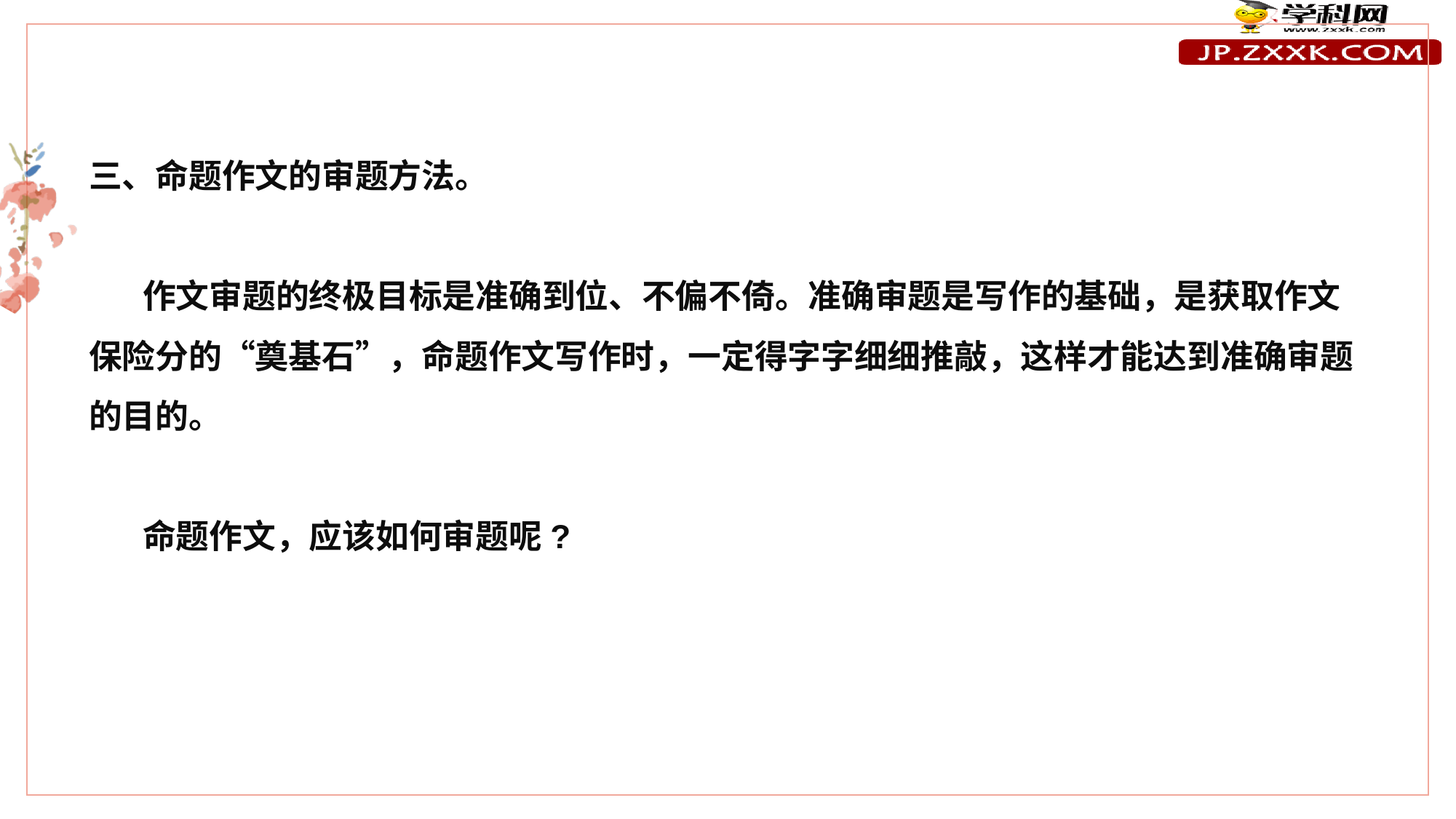

三、命题作文的审题方法。

      作文审题的终极目标是准确到位、不偏不倚。准确审题是写作的基础，是获取作文保险分的“奠基石”，命题作文写作时，一定得字字细细推敲，这样才能达到准确审题的目的。

      命题作文，应该如何审题呢?